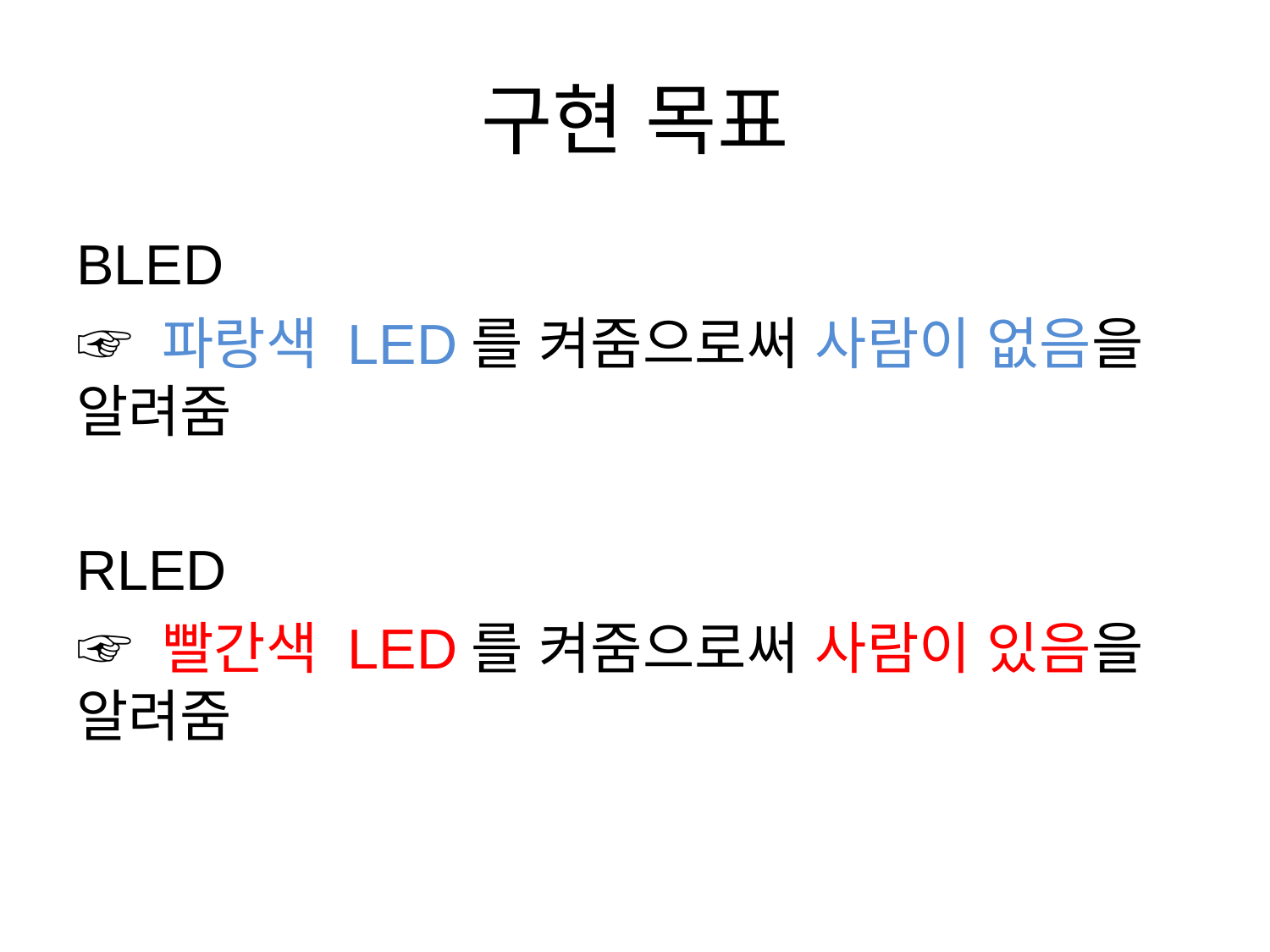

# 구현 목표
BLED
☞ 파랑색 LED를 켜줌으로써 사람이 없음을 알려줌

RLED
☞ 빨간색 LED를 켜줌으로써 사람이 있음을 알려줌